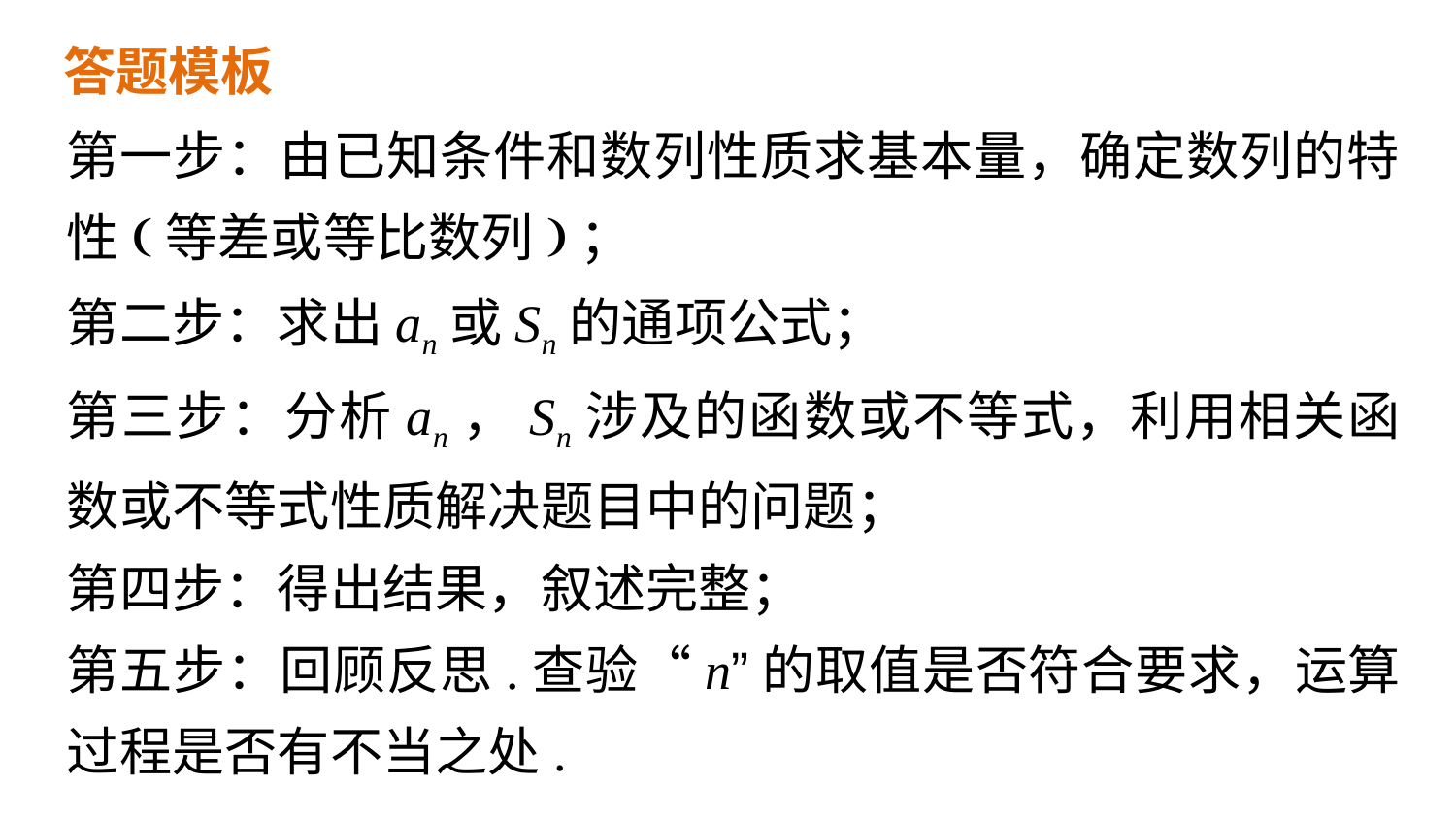

答题模板
第一步：由已知条件和数列性质求基本量，确定数列的特性(等差或等比数列)；
第二步：求出an或Sn的通项公式；
第三步：分析an，Sn涉及的函数或不等式，利用相关函数或不等式性质解决题目中的问题；
第四步：得出结果，叙述完整；
第五步：回顾反思.查验“n”的取值是否符合要求，运算过程是否有不当之处.